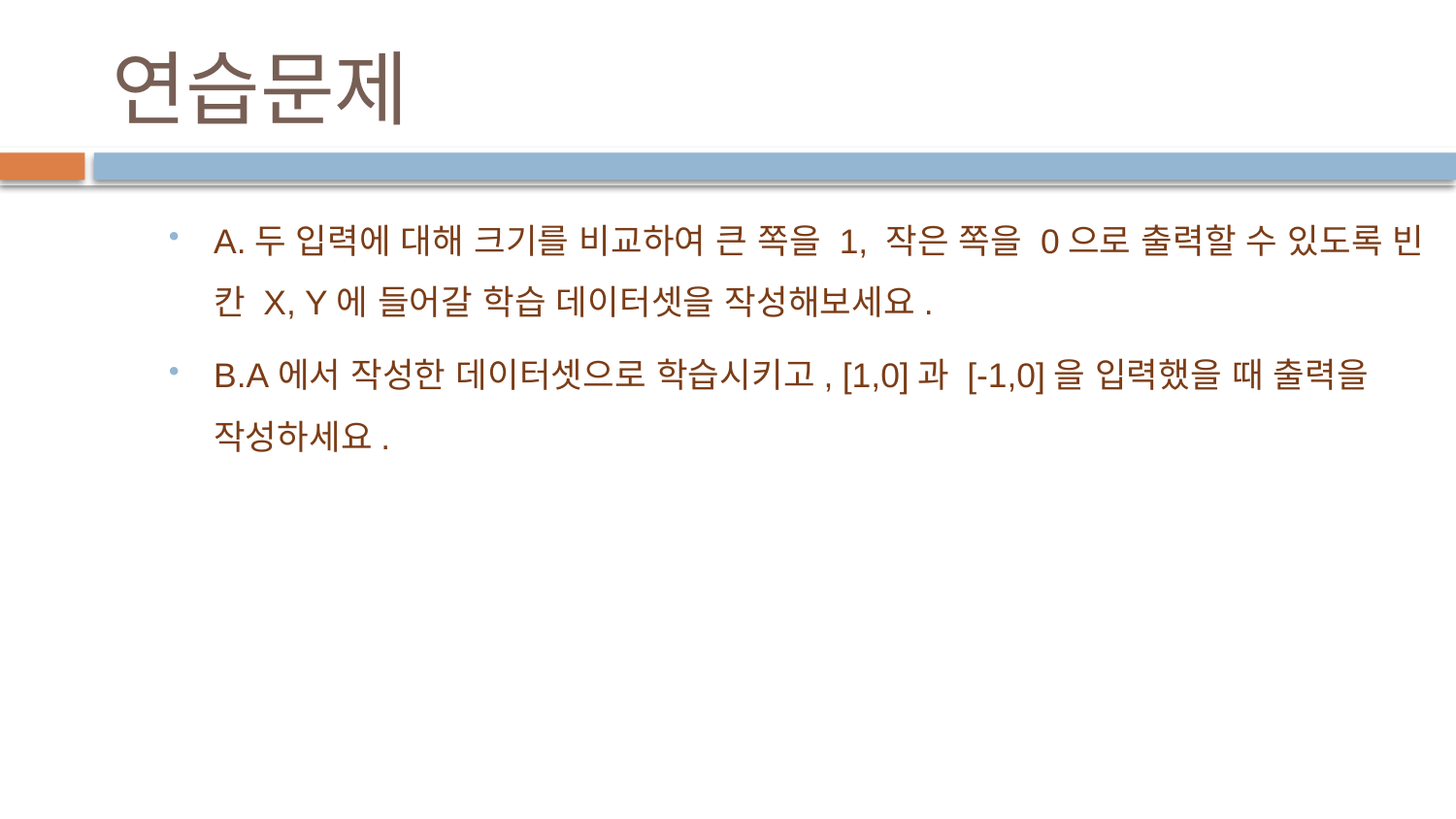

# 연습문제
A.두 입력에 대해 크기를 비교하여 큰 쪽을 1, 작은 쪽을 0으로 출력할 수 있도록 빈 칸 X, Y에 들어갈 학습 데이터셋을 작성해보세요.
B.A에서 작성한 데이터셋으로 학습시키고, [1,0]과 [-1,0]을 입력했을 때 출력을 작성하세요.